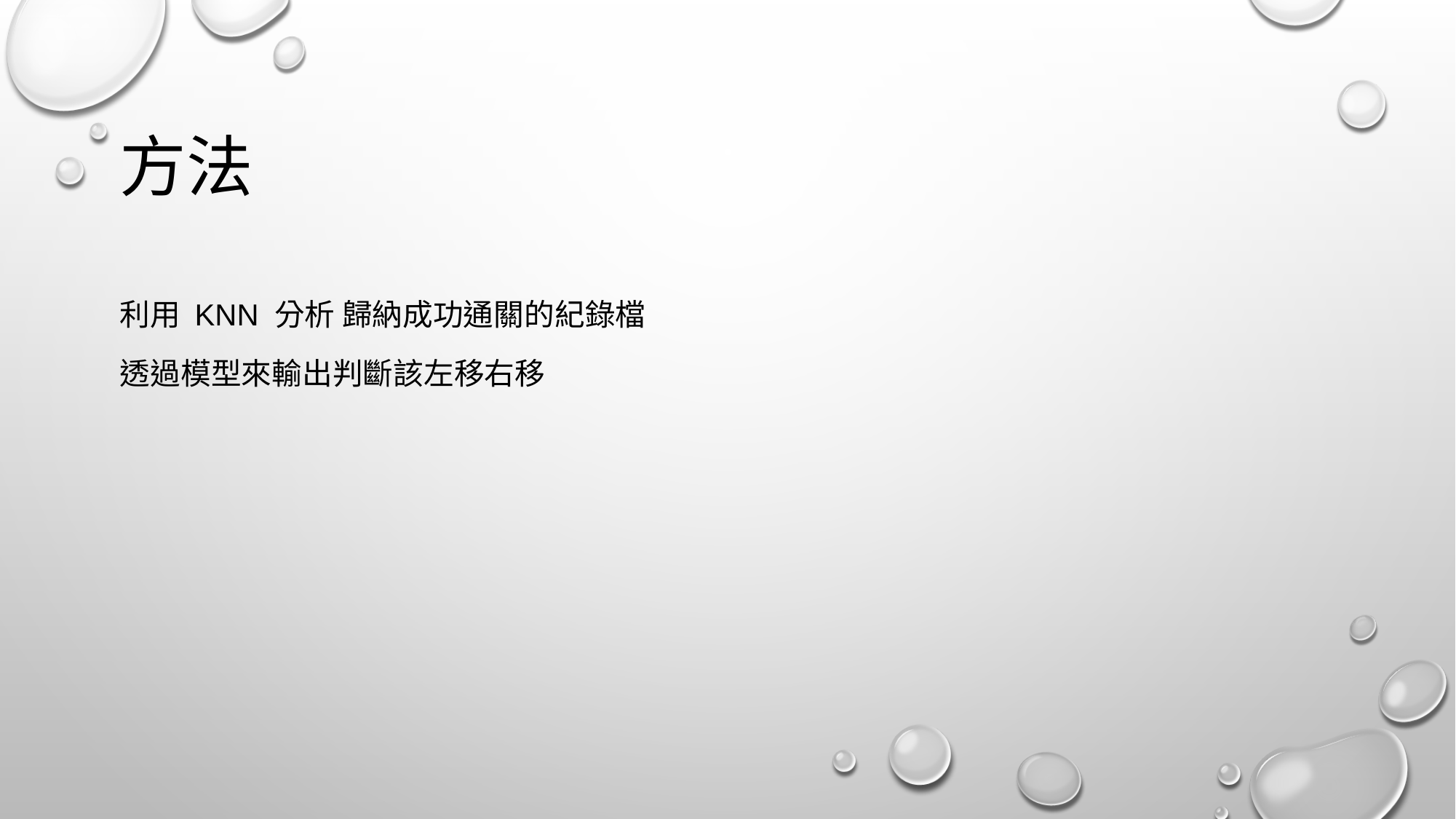

# 方法
利用 KNN 分析 歸納成功通關的紀錄檔
透過模型來輸出判斷該左移右移